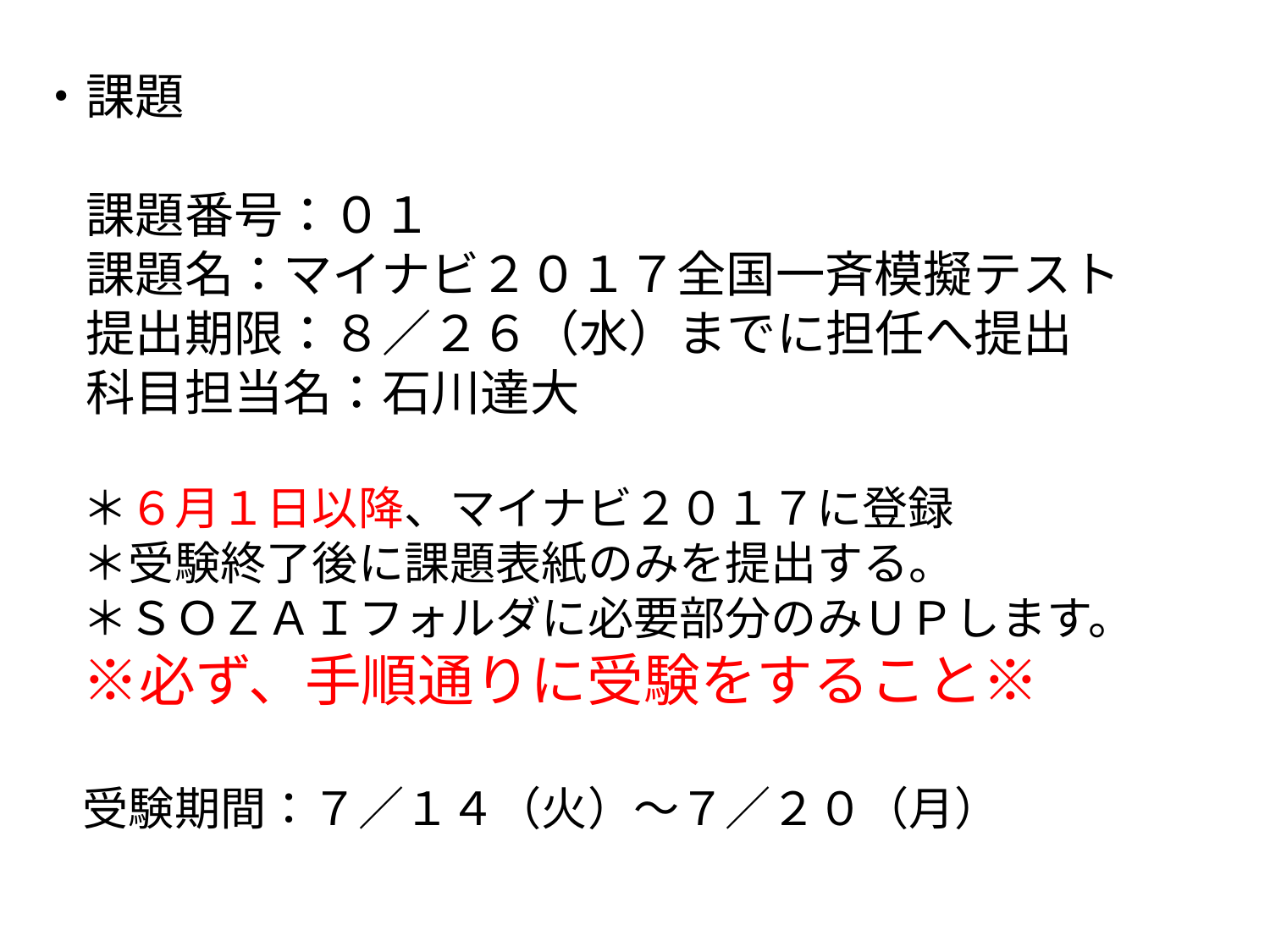

・課題

　課題番号：０１
　課題名：マイナビ２０１７全国一斉模擬テスト
　提出期限：８／２６（水）までに担任へ提出
　科目担当名：石川達大

　＊６月１日以降、マイナビ２０１７に登録
　＊受験終了後に課題表紙のみを提出する。
　＊ＳＯＺＡＩフォルダに必要部分のみＵＰします。
　※必ず、手順通りに受験をすること※

　受験期間：７／１４（火）～７／２０（月）